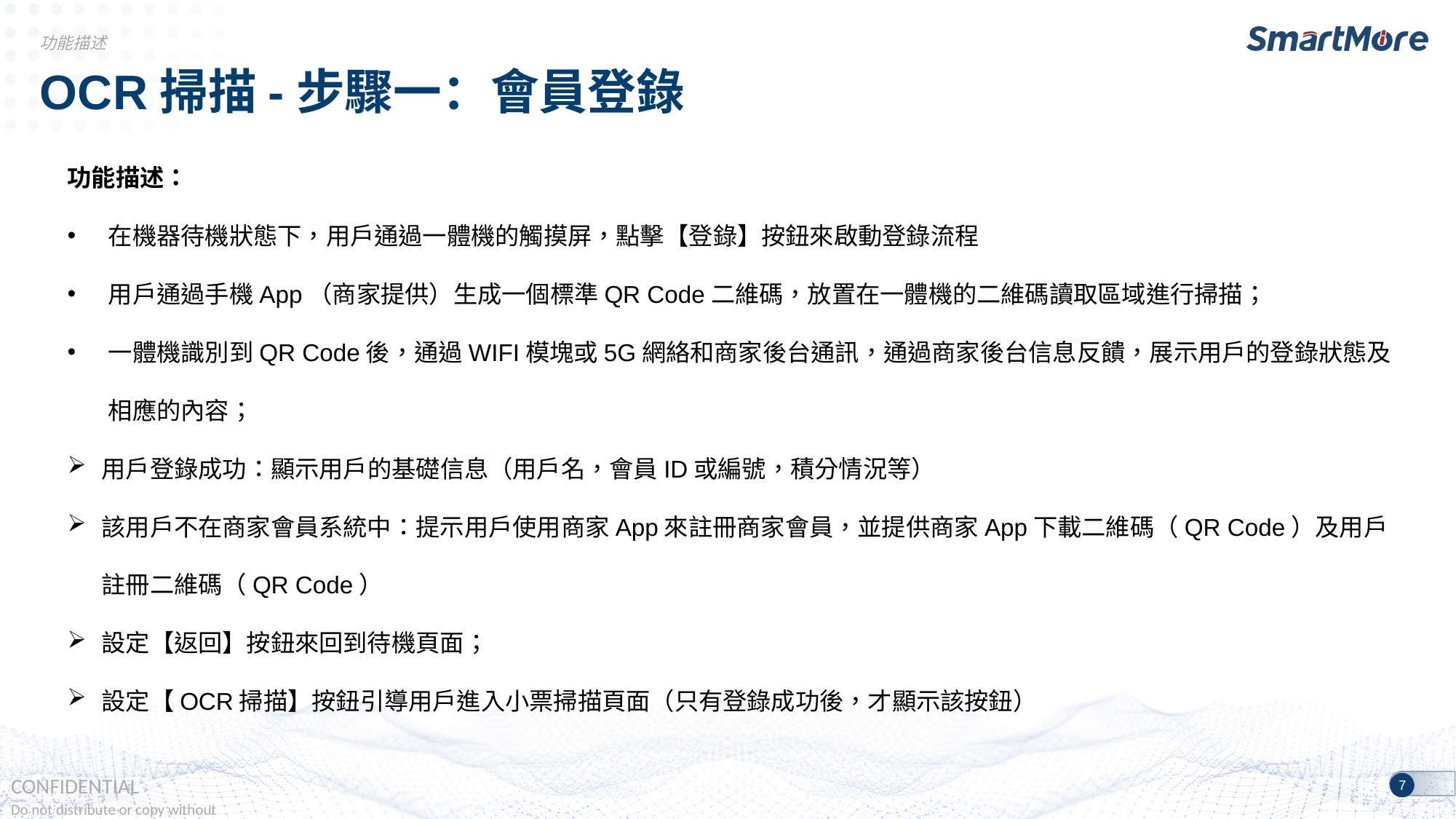

功能描述
OCR掃描-步驟一：會員登錄
功能描述：
在機器待機狀態下，用戶通過一體機的觸摸屏，點擊【登錄】按鈕來啟動登錄流程
用戶通過手機App（商家提供）生成一個標準QR Code二維碼，放置在一體機的二維碼讀取區域進行掃描；
一體機識別到QR Code後，通過WIFI模塊或5G網絡和商家後台通訊，通過商家後台信息反饋，展示用戶的登錄狀態及相應的內容；
用戶登錄成功：顯示用戶的基礎信息（用戶名，會員ID或編號，積分情況等）
該用戶不在商家會員系統中：提示用戶使用商家App來註冊商家會員，並提供商家App下載二維碼（QR Code）及用戶註冊二維碼（QR Code）
設定【返回】按鈕來回到待機頁面；
設定【OCR掃描】按鈕引導用戶進入小票掃描頁面（只有登錄成功後，才顯示該按鈕）